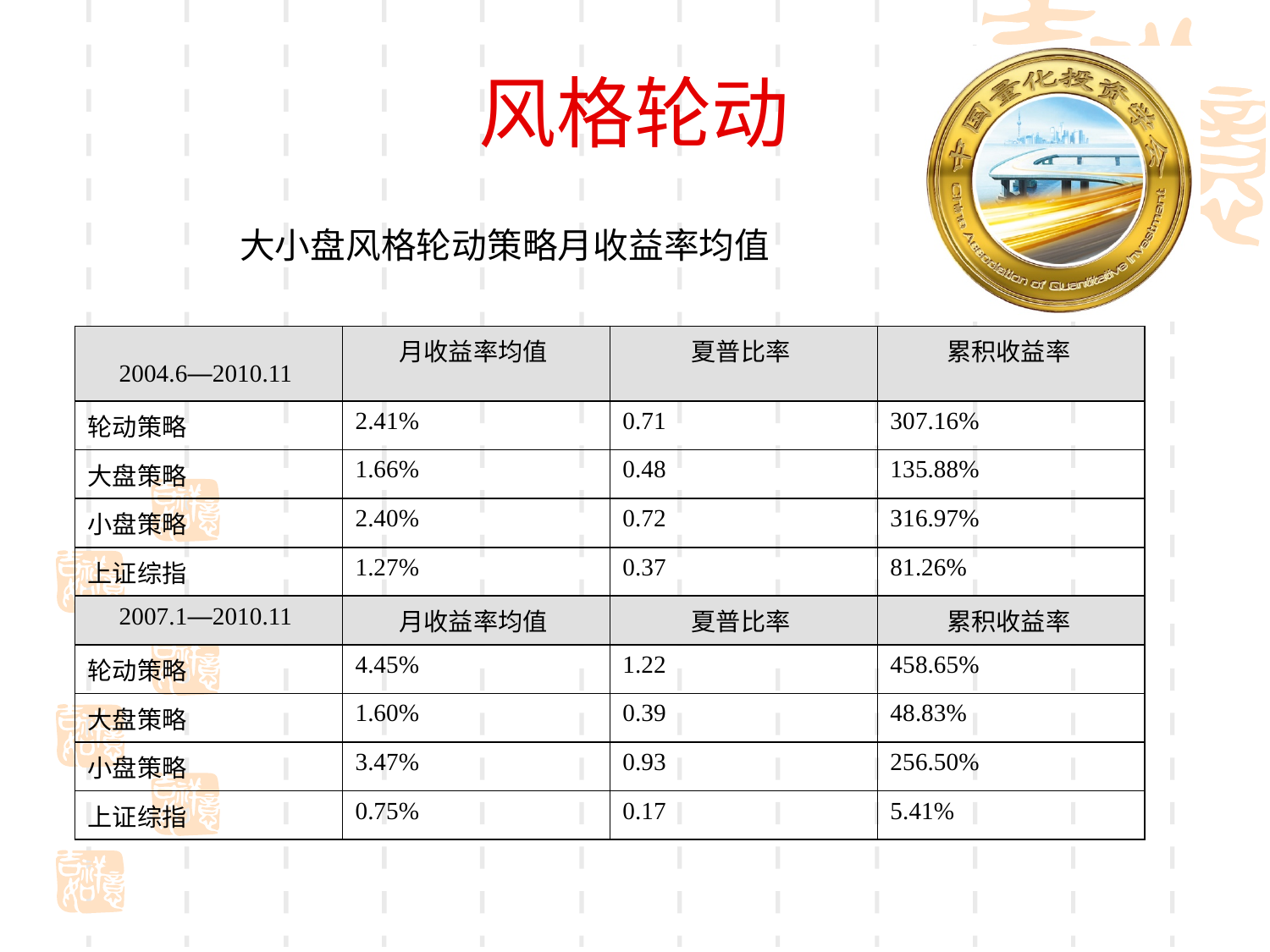

# 风格轮动
大小盘风格轮动策略月收益率均值
| 2004.6—2010.11 | 月收益率均值 | 夏普比率 | 累积收益率 |
| --- | --- | --- | --- |
| 轮动策略 | 2.41% | 0.71 | 307.16% |
| 大盘策略 | 1.66% | 0.48 | 135.88% |
| 小盘策略 | 2.40% | 0.72 | 316.97% |
| 上证综指 | 1.27% | 0.37 | 81.26% |
| 2007.1—2010.11 | 月收益率均值 | 夏普比率 | 累积收益率 |
| 轮动策略 | 4.45% | 1.22 | 458.65% |
| 大盘策略 | 1.60% | 0.39 | 48.83% |
| 小盘策略 | 3.47% | 0.93 | 256.50% |
| 上证综指 | 0.75% | 0.17 | 5.41% |